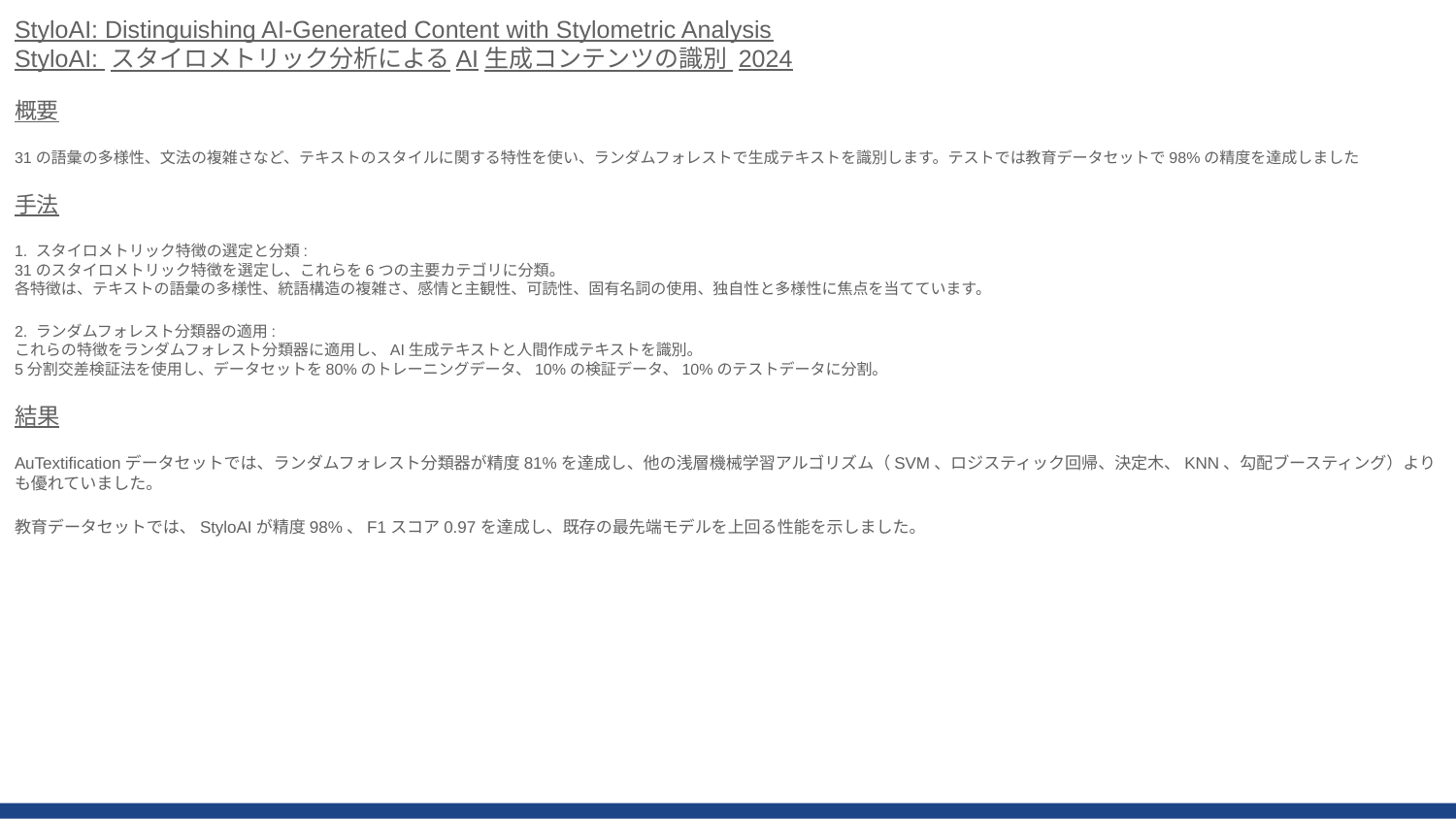

StyloAI: Distinguishing AI-Generated Content with Stylometric Analysis
StyloAI: スタイロメトリック分析によるAI生成コンテンツの識別 2024
概要
31の語彙の多様性、文法の複雑さなど、テキストのスタイルに関する特性を使い、ランダムフォレストで生成テキストを識別します。テストでは教育データセットで98%の精度を達成しました
手法
1. スタイロメトリック特徴の選定と分類:
31のスタイロメトリック特徴を選定し、これらを6つの主要カテゴリに分類。
各特徴は、テキストの語彙の多様性、統語構造の複雑さ、感情と主観性、可読性、固有名詞の使用、独自性と多様性に焦点を当てています。
2. ランダムフォレスト分類器の適用:
これらの特徴をランダムフォレスト分類器に適用し、AI生成テキストと人間作成テキストを識別。
5分割交差検証法を使用し、データセットを80%のトレーニングデータ、10%の検証データ、10%のテストデータに分割。
結果
AuTextificationデータセットでは、ランダムフォレスト分類器が精度81%を達成し、他の浅層機械学習アルゴリズム（SVM、ロジスティック回帰、決定木、KNN、勾配ブースティング）よりも優れていました。
教育データセットでは、StyloAIが精度98%、F1スコア0.97を達成し、既存の最先端モデルを上回る性能を示しました。